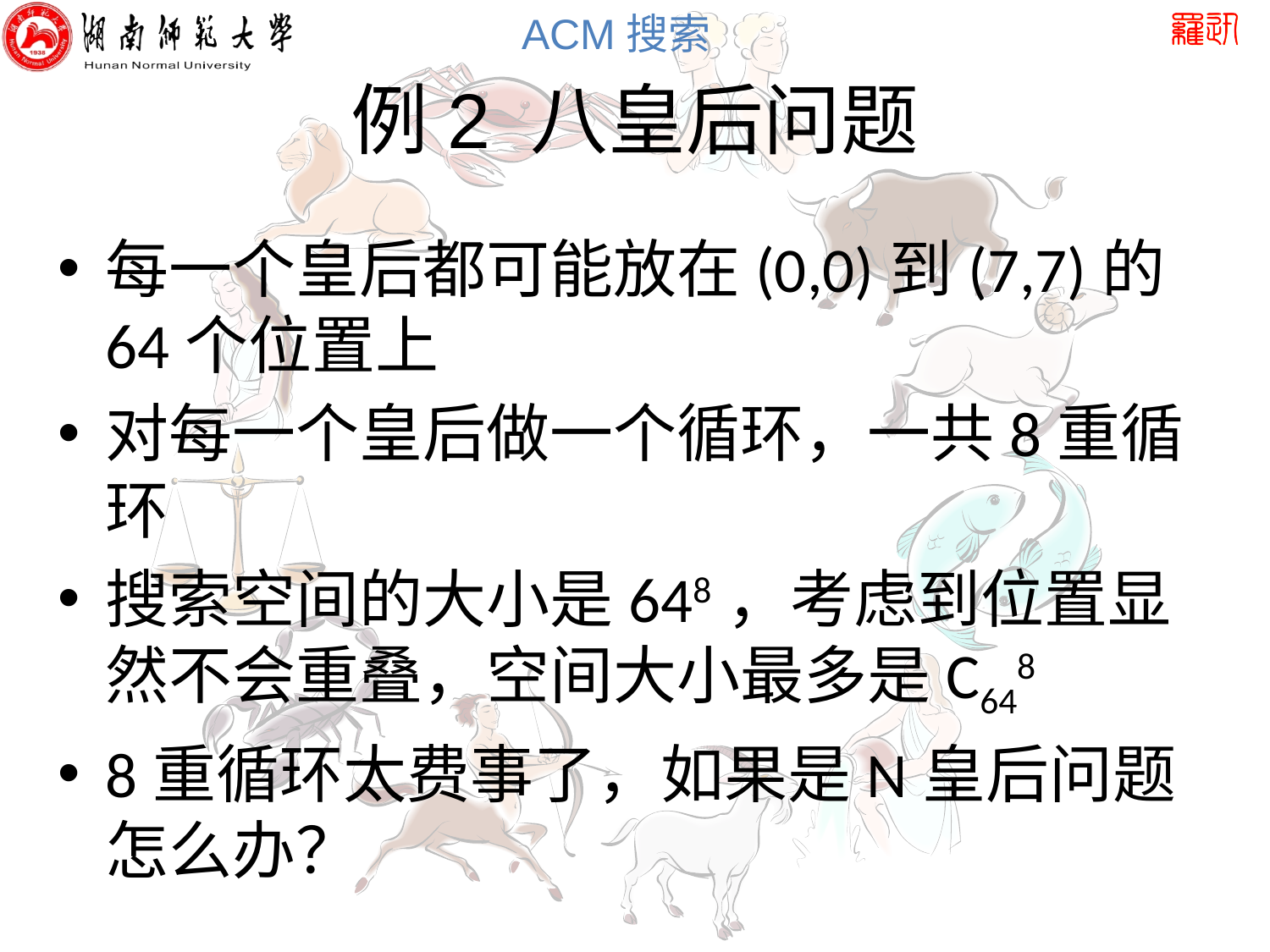

# 例2 八皇后问题
每一个皇后都可能放在(0,0)到(7,7)的64个位置上
对每一个皇后做一个循环，一共8重循环
搜索空间的大小是648，考虑到位置显然不会重叠，空间大小最多是C648
8重循环太费事了，如果是N皇后问题怎么办？